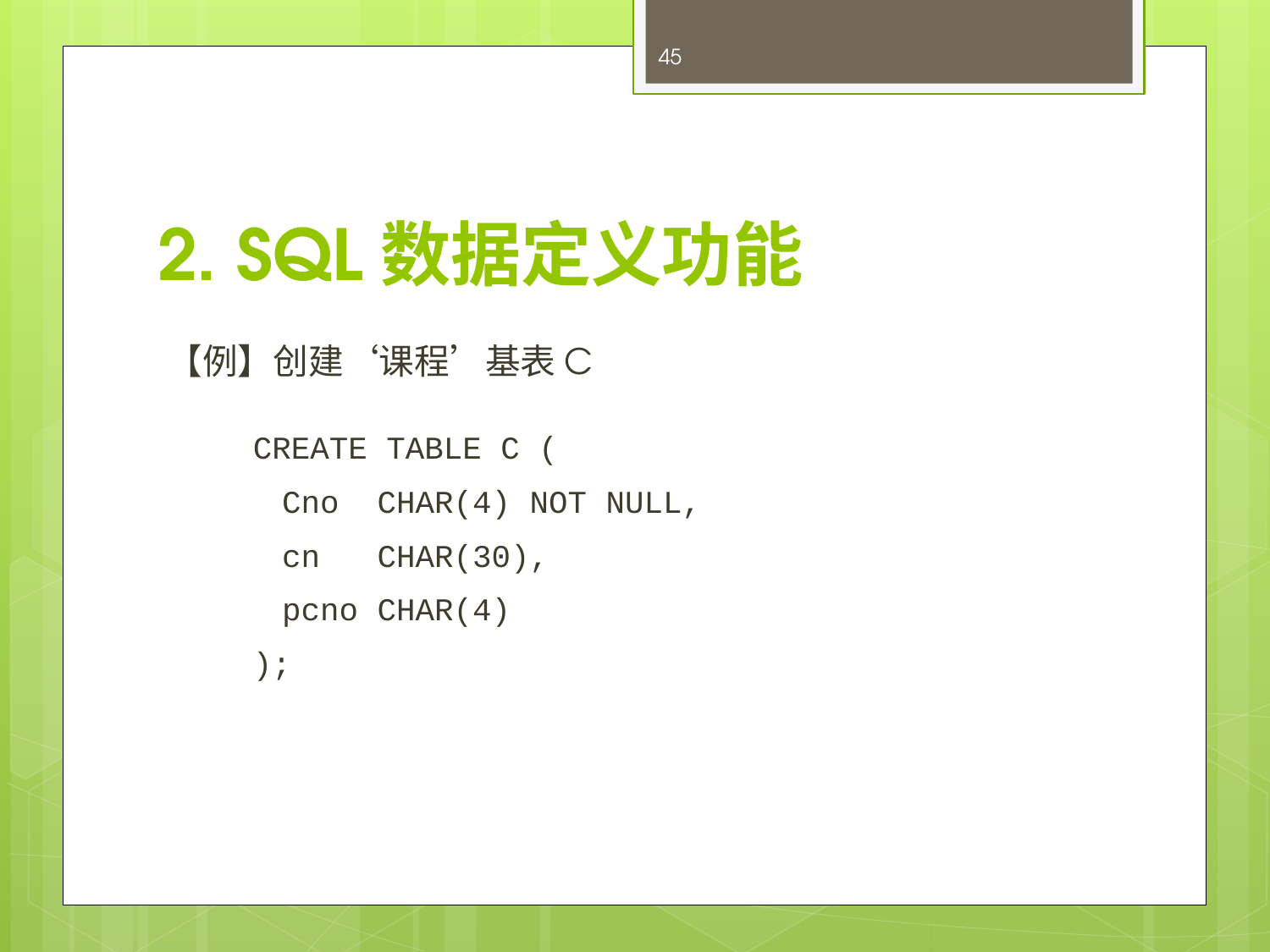

45
# 2. SQL数据定义功能
【例】创建‘课程’基表C

CREATE TABLE C (
Cno  CHAR(4) NOT NULL,
cn   CHAR(30),
pcno CHAR(4)
);